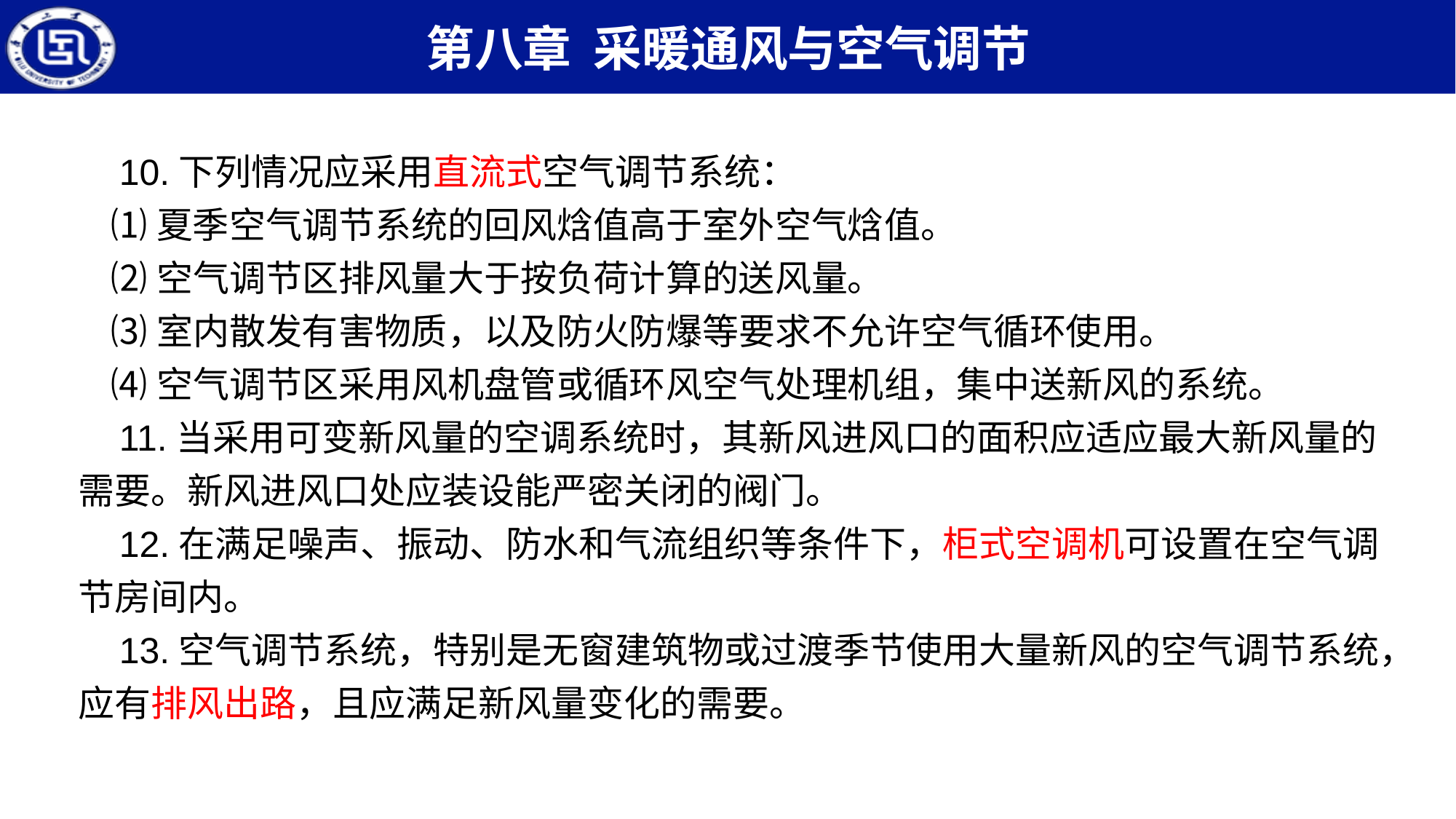

10.下列情况应采用直流式空气调节系统：
    ⑴夏季空气调节系统的回风焓值高于室外空气焓值。
    ⑵空气调节区排风量大于按负荷计算的送风量。
    ⑶室内散发有害物质，以及防火防爆等要求不允许空气循环使用。
    ⑷空气调节区采用风机盘管或循环风空气处理机组，集中送新风的系统。
    11.当采用可变新风量的空调系统时，其新风进风口的面积应适应最大新风量的需要。新风进风口处应装设能严密关闭的阀门。
    12.在满足噪声、振动、防水和气流组织等条件下，柜式空调机可设置在空气调节房间内。
    13.空气调节系统，特别是无窗建筑物或过渡季节使用大量新风的空气调节系统，应有排风出路，且应满足新风量变化的需要。